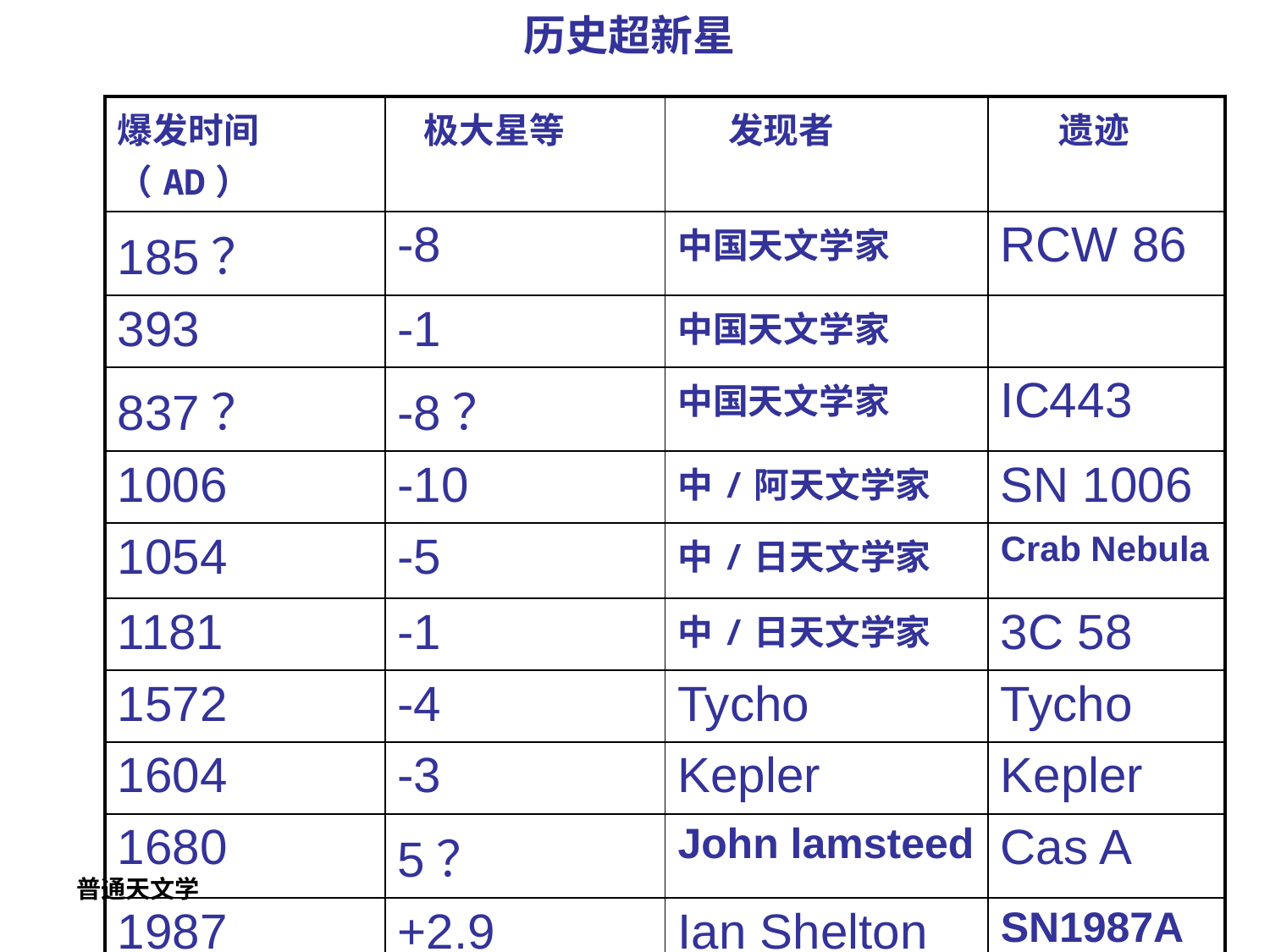

# 历史超新星
| 爆发时间（AD） | 极大星等 | 发现者 | 遗迹 |
| --- | --- | --- | --- |
| 185？ | -8 | 中国天文学家 | RCW 86 |
| 393 | -1 | 中国天文学家 |  |
| 837？ | -8？ | 中国天文学家 | IC443 |
| 1006 | -10 | 中/阿天文学家 | SN 1006 |
| 1054 | -5 | 中/日天文学家 | Crab Nebula |
| 1181 | -1 | 中/日天文学家 | 3C 58 |
| 1572 | -4 | Tycho | Tycho |
| 1604 | -3 | Kepler | Kepler |
| 1680 | 5？ | John lamsteed | Cas A |
| 1987 | +2.9 | Ian Shelton | SN1987A |
普通天文学